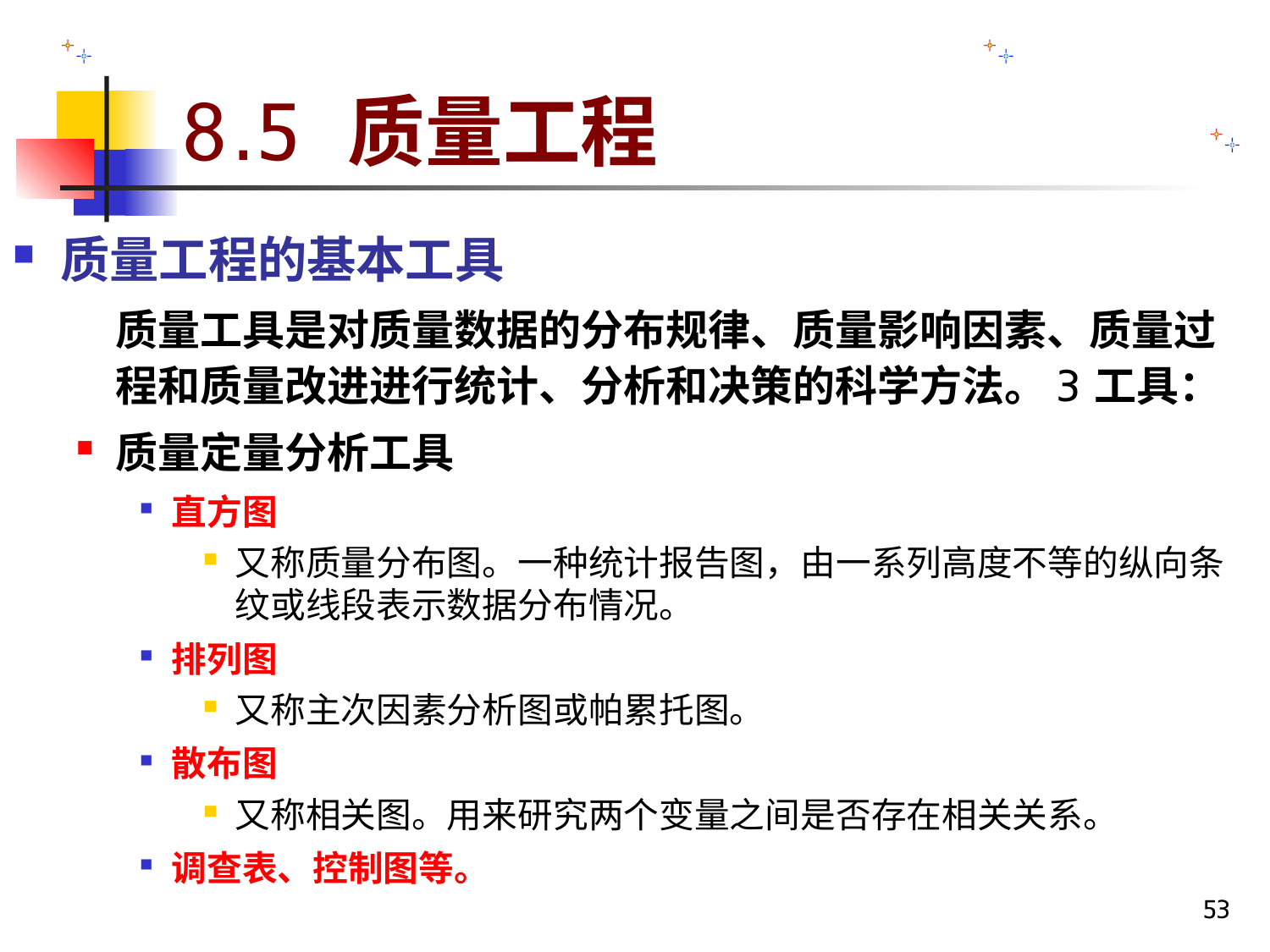

# 8.5 质量工程
质量工程的基本工具
质量工具是对质量数据的分布规律、质量影响因素、质量过程和质量改进进行统计、分析和决策的科学方法。3工具：
质量定量分析工具
直方图
又称质量分布图。一种统计报告图，由一系列高度不等的纵向条纹或线段表示数据分布情况。
排列图
又称主次因素分析图或帕累托图。
散布图
又称相关图。用来研究两个变量之间是否存在相关关系。
调查表、控制图等。
53